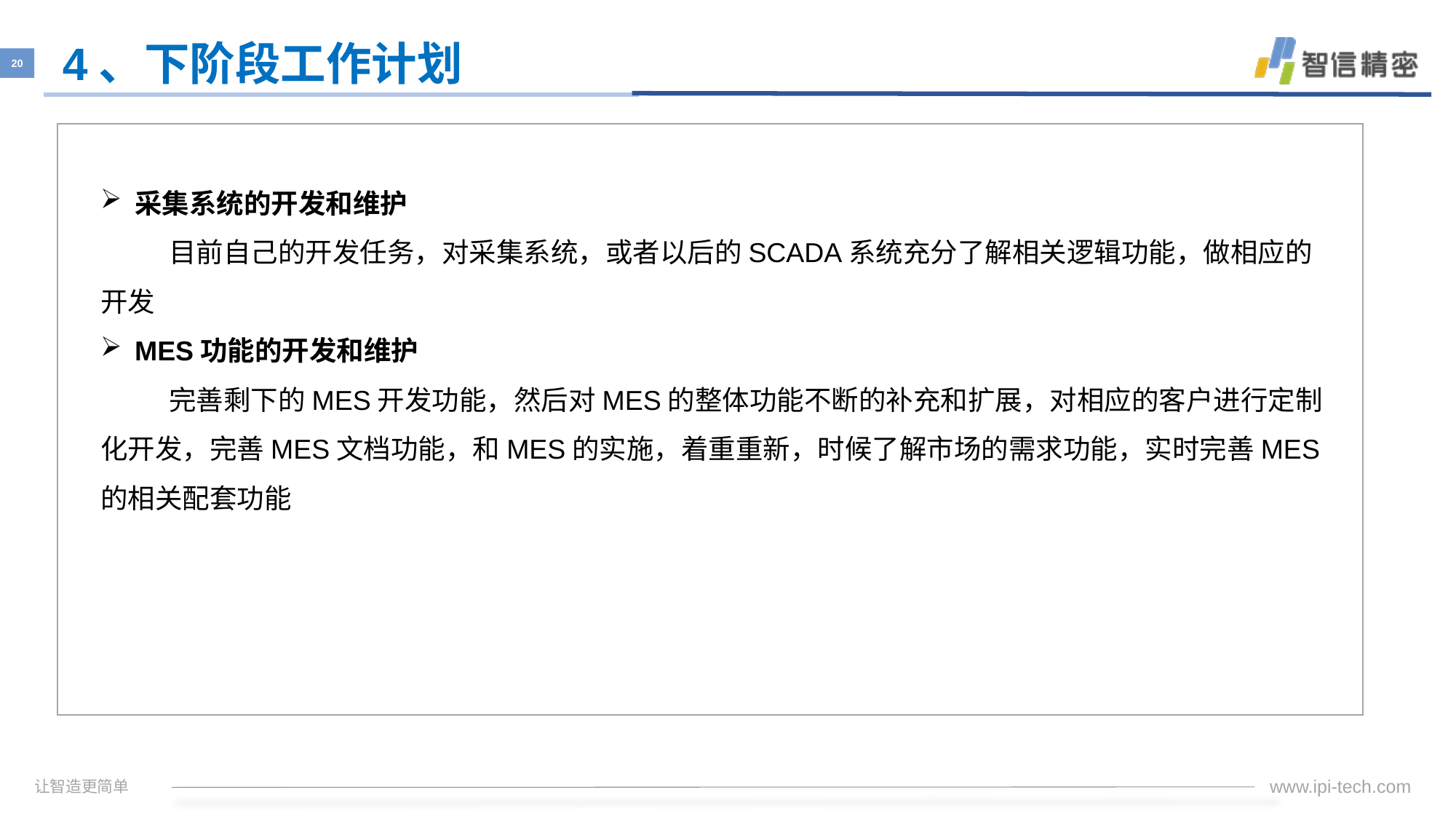

4、下阶段工作计划

采集系统的开发和维护
          目前自己的开发任务，对采集系统，或者以后的SCADA系统充分了解相关逻辑功能，做相应的开发
MES功能的开发和维护
          完善剩下的MES开发功能，然后对MES的整体功能不断的补充和扩展，对相应的客户进行定制化开发，完善MES文档功能，和MES的实施，着重重新，时候了解市场的需求功能，实时完善MES的相关配套功能